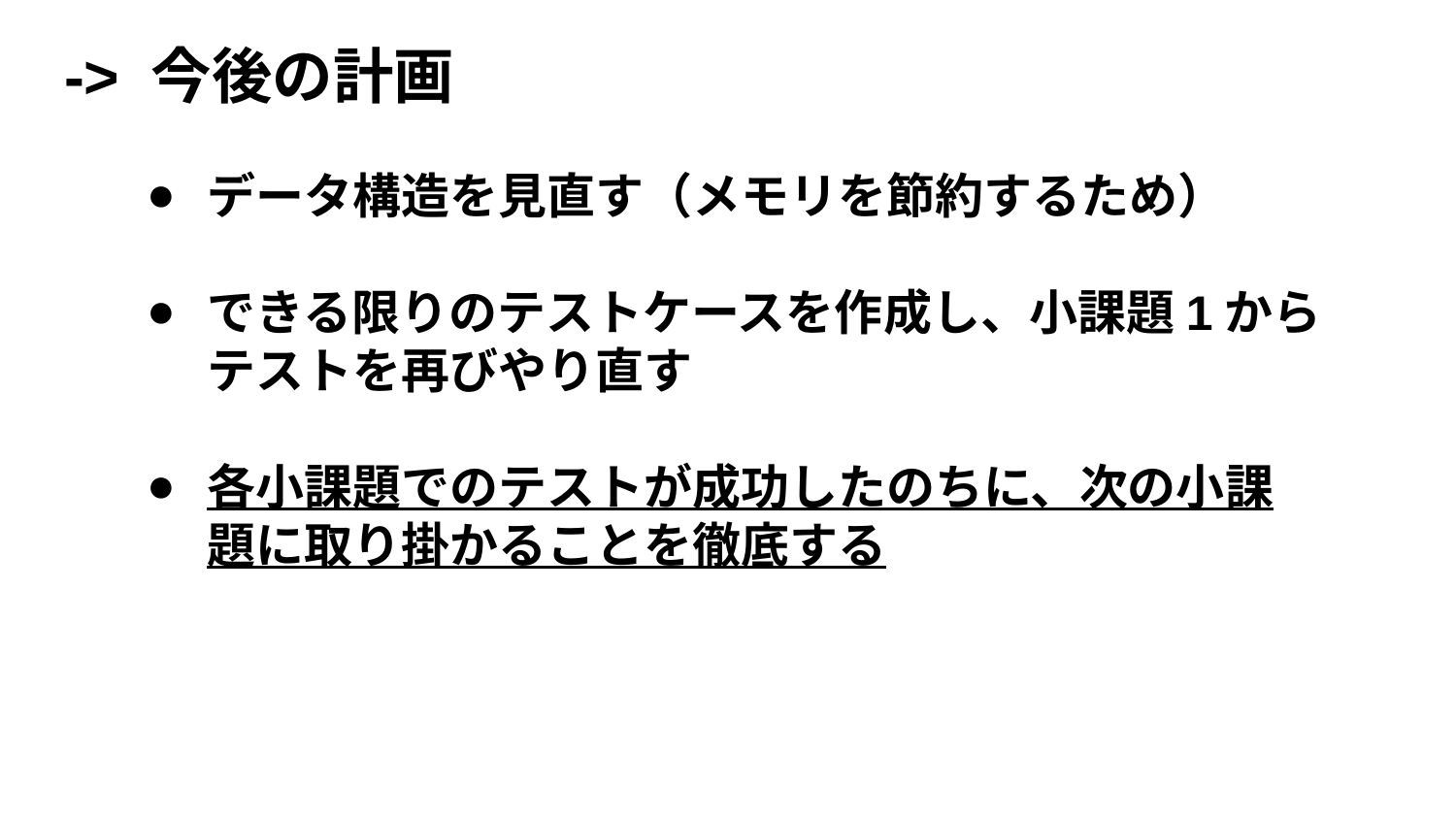

-> 今後の計画
データ構造を見直す（メモリを節約するため）

できる限りのテストケースを作成し、小課題1からテストを再びやり直す

各小課題でのテストが成功したのちに、次の小課題に取り掛かることを徹底する